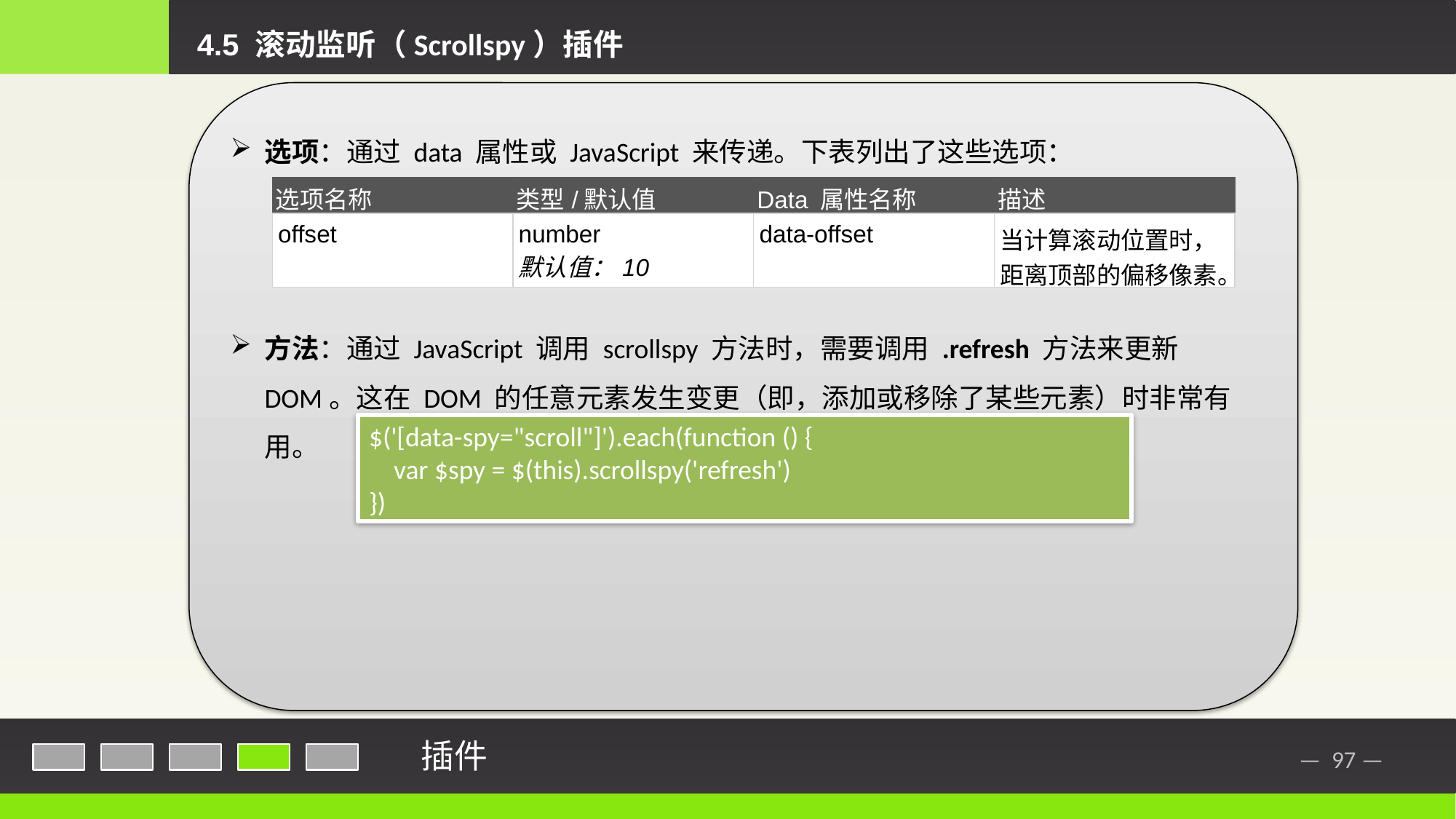

4.5 滚动监听（Scrollspy）插件
选项：通过 data 属性或 JavaScript 来传递。下表列出了这些选项：

方法：通过 JavaScript 调用 scrollspy 方法时，需要调用 .refresh 方法来更新 DOM。这在 DOM 的任意元素发生变更（即，添加或移除了某些元素）时非常有用。

| 选项名称 | 类型/默认值 | Data 属性名称 | 描述 |
| --- | --- | --- | --- |
| offset | number 默认值：10 | data-offset | 当计算滚动位置时，距离顶部的偏移像素。 |
$('[data-spy="scroll"]').each(function () {
    var $spy = $(this).scrollspy('refresh')
})